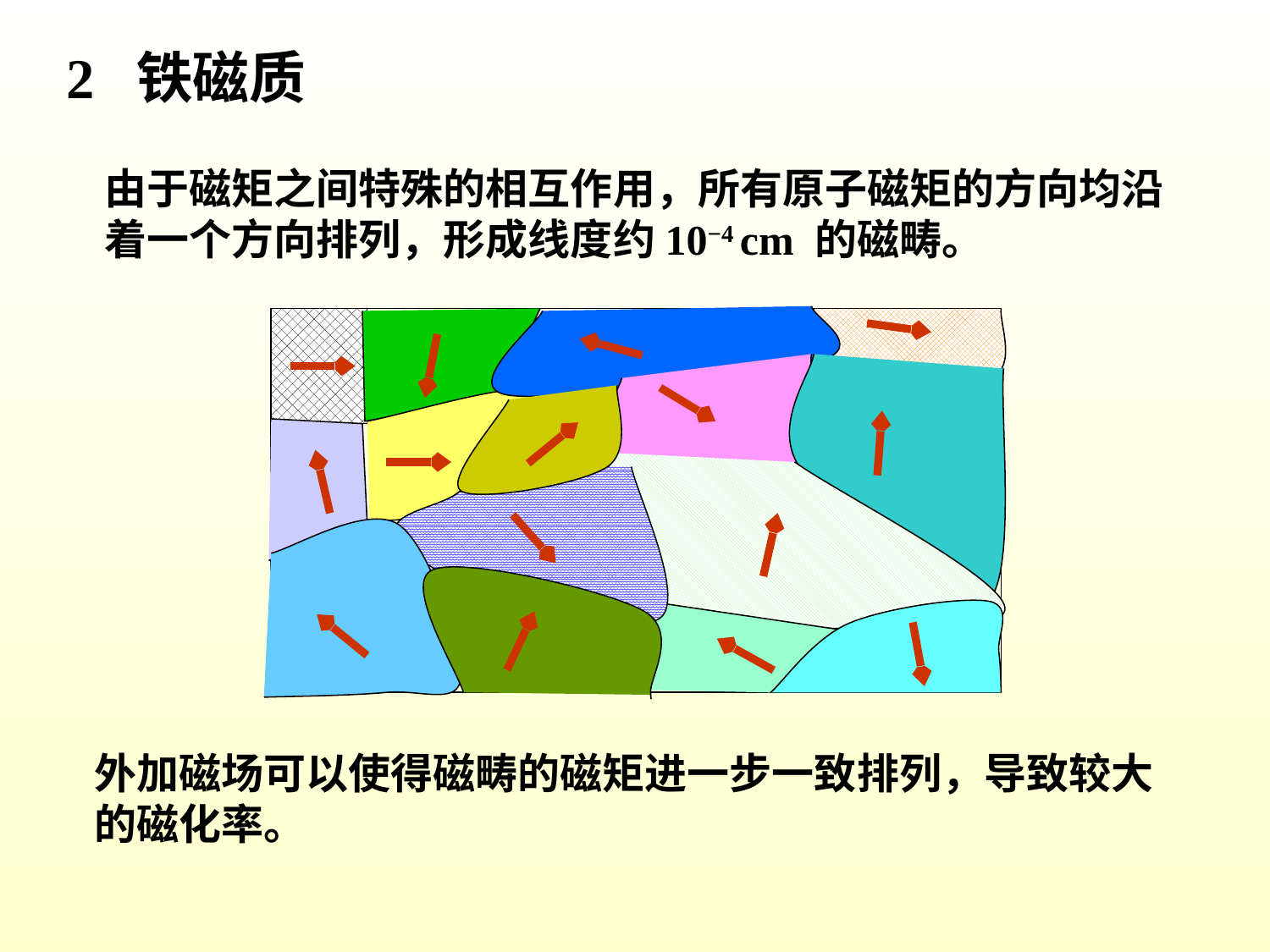

2  铁磁质
由于磁矩之间特殊的相互作用，所有原子磁矩的方向均沿着一个方向排列，形成线度约10−4 cm 的磁畴。

外加磁场可以使得磁畴的磁矩进一步一致排列，导致较大的磁化率。